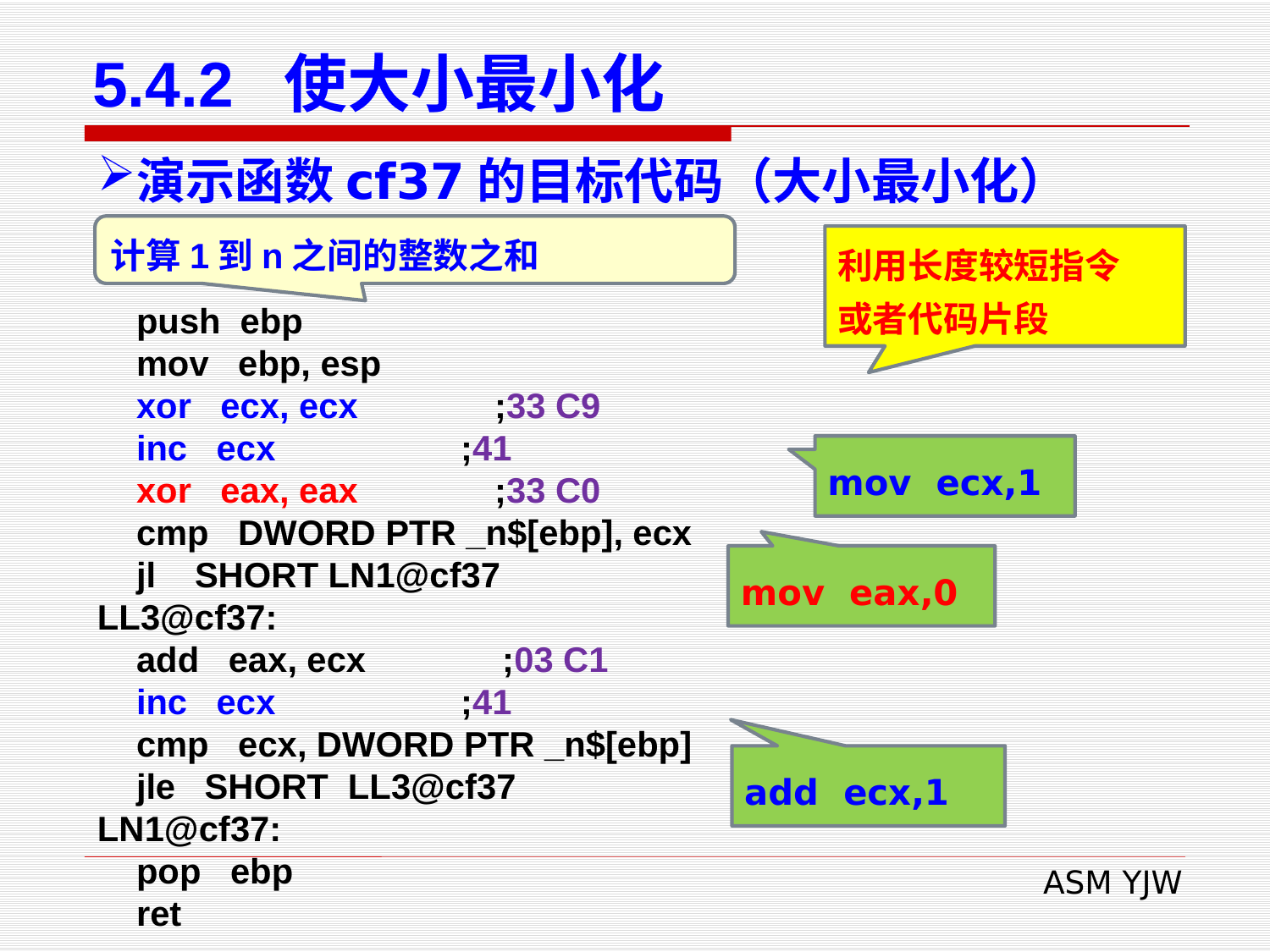

# 5.4.2  使大小最小化
演示函数cf37的目标代码（大小最小化）
计算1到n之间的整数之和
利用长度较短指令
或者代码片段
    push  ebp
    mov   ebp, esp
    xor   ecx, ecx              ;33 C9
    inc   ecx                   ;41
    xor   eax, eax              ;33 C0
    cmp   DWORD PTR _n$[ebp], ecx
    jl    SHORT LN1@cf37
LL3@cf37:
    add   eax, ecx              ;03 C1
    inc   ecx                   ;41
    cmp   ecx, DWORD PTR _n$[ebp]
    jle   SHORT  LL3@cf37
LN1@cf37:
    pop   ebp
    ret
mov  ecx,1
mov  eax,0
add  ecx,1